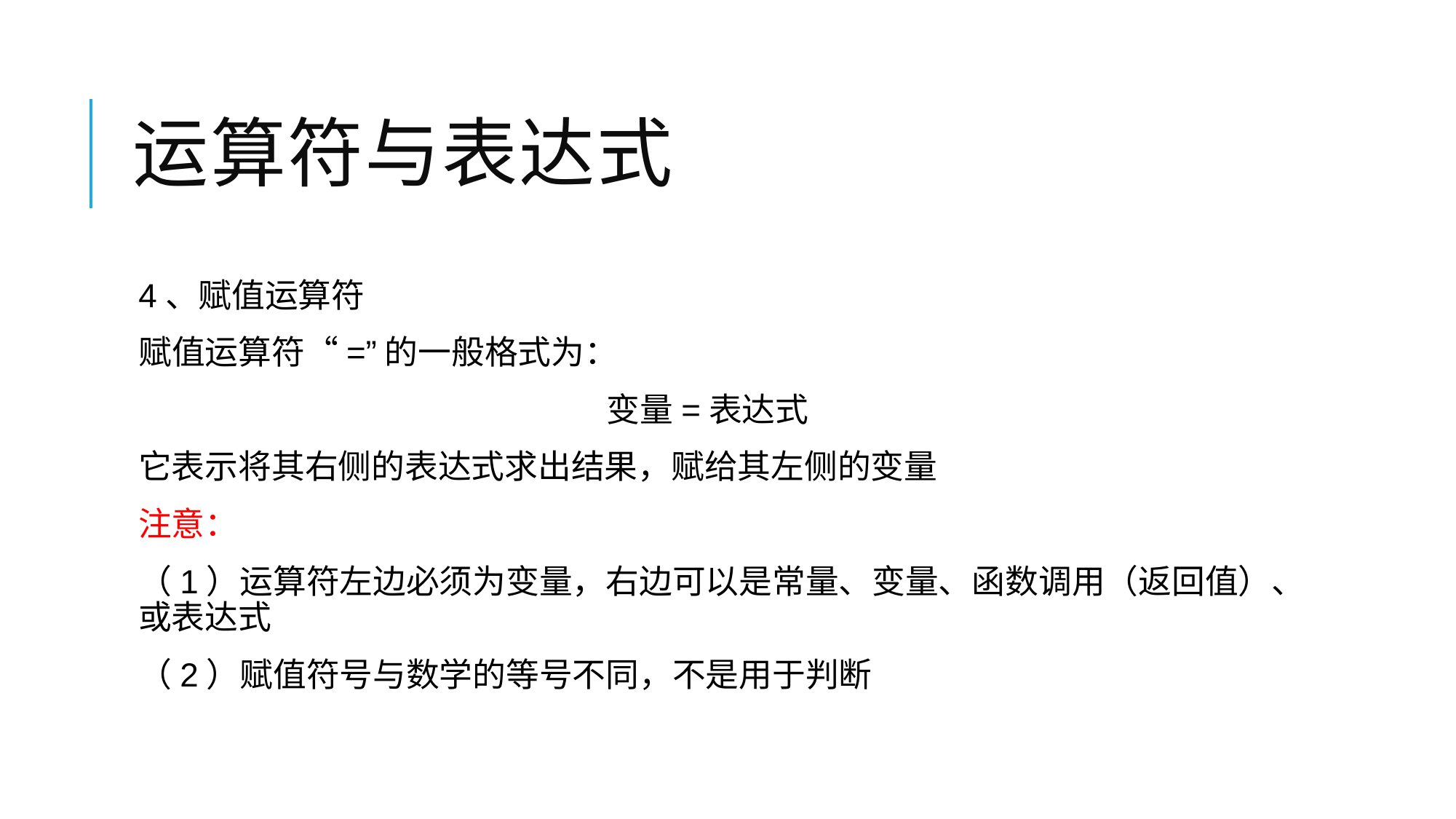

# 运算符与表达式
4、赋值运算符
赋值运算符“=”的一般格式为：
变量=表达式
它表示将其右侧的表达式求出结果，赋给其左侧的变量
注意：
（1）运算符左边必须为变量，右边可以是常量、变量、函数调用（返回值）、或表达式
（2）赋值符号与数学的等号不同，不是用于判断